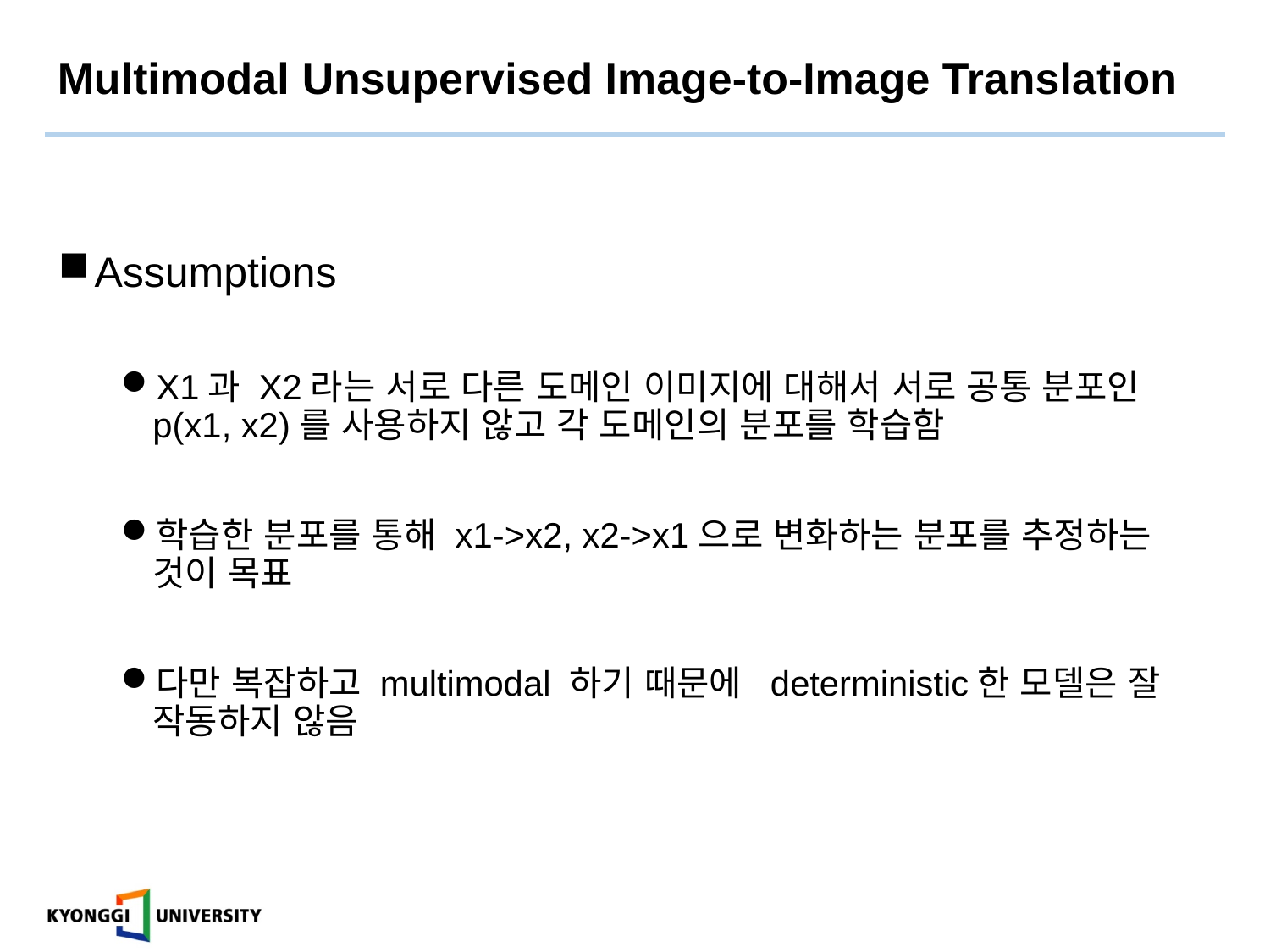

# Multimodal Unsupervised Image-to-Image Translation

Assumptions

X1과 X2라는 서로 다른 도메인 이미지에 대해서 서로 공통 분포인 p(x1, x2)를 사용하지 않고 각 도메인의 분포를 학습함

학습한 분포를 통해 x1->x2, x2->x1으로 변화하는 분포를 추정하는 것이 목표

다만 복잡하고 multimodal 하기 때문에  deterministic한 모델은 잘 작동하지 않음